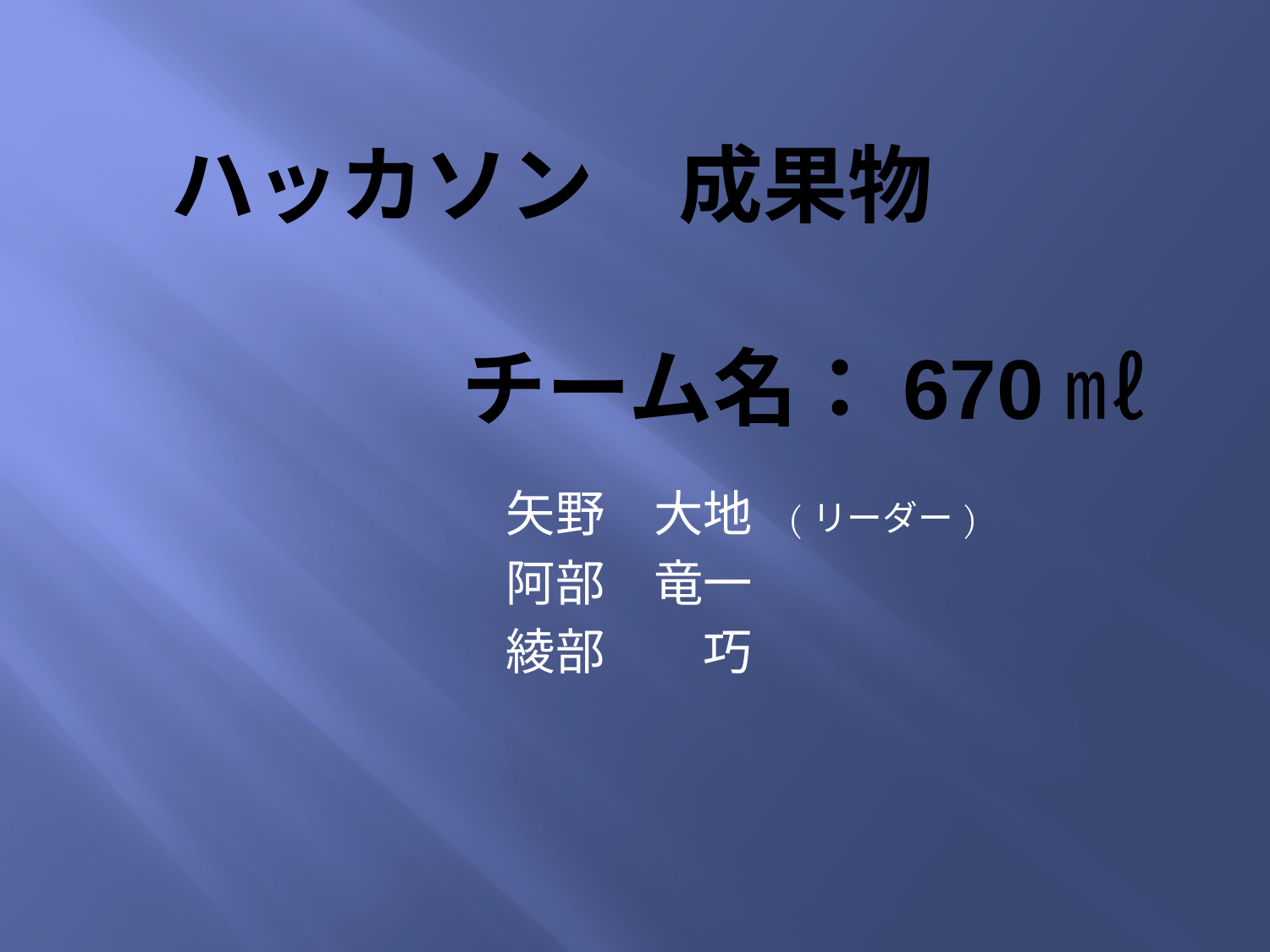

# ハッカソン　成果物 　　　　　　チーム名：670㎖
矢野　大地
阿部　竜一
綾部　　巧
(リーダー)